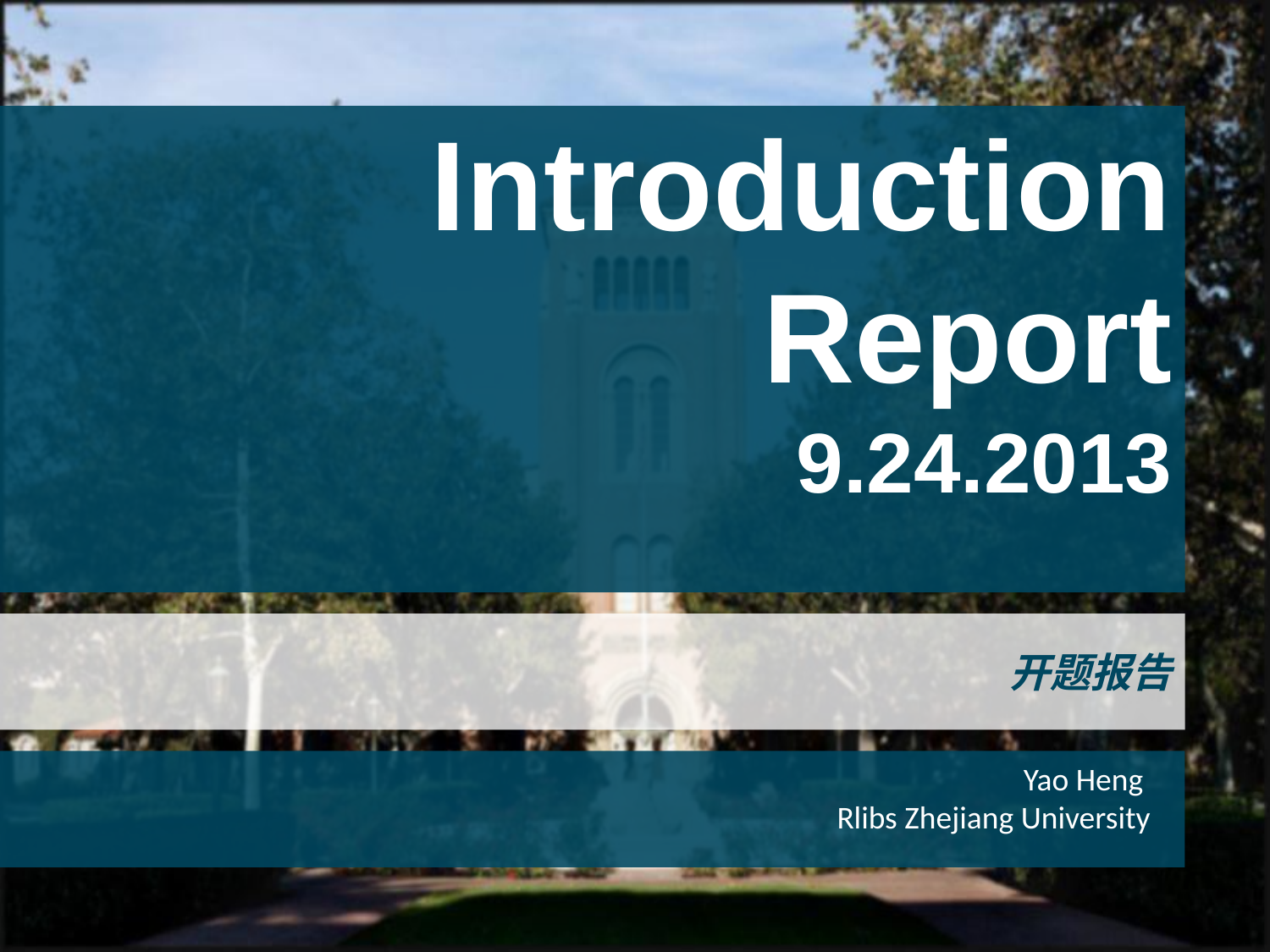

# Introduction Report 9.24.2013

开题报告
Yao Heng
Rlibs Zhejiang University